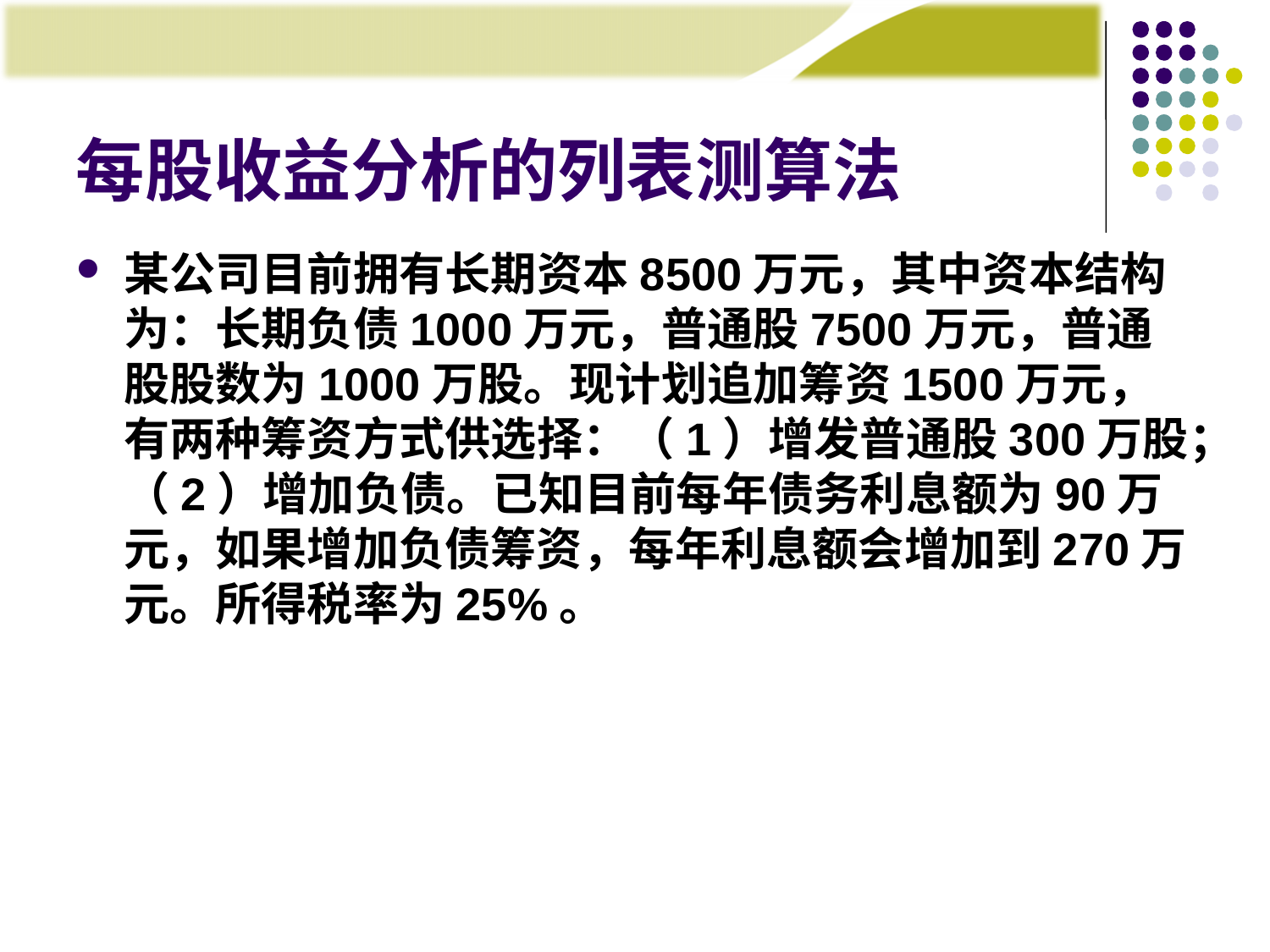

# 每股收益分析的列表测算法
某公司目前拥有长期资本8500万元，其中资本结构为：长期负债1000万元，普通股7500万元，普通股股数为1000万股。现计划追加筹资1500万元，有两种筹资方式供选择：（1）增发普通股300万股；（2）增加负债。已知目前每年债务利息额为90万元，如果增加负债筹资，每年利息额会增加到270万元。所得税率为25%。